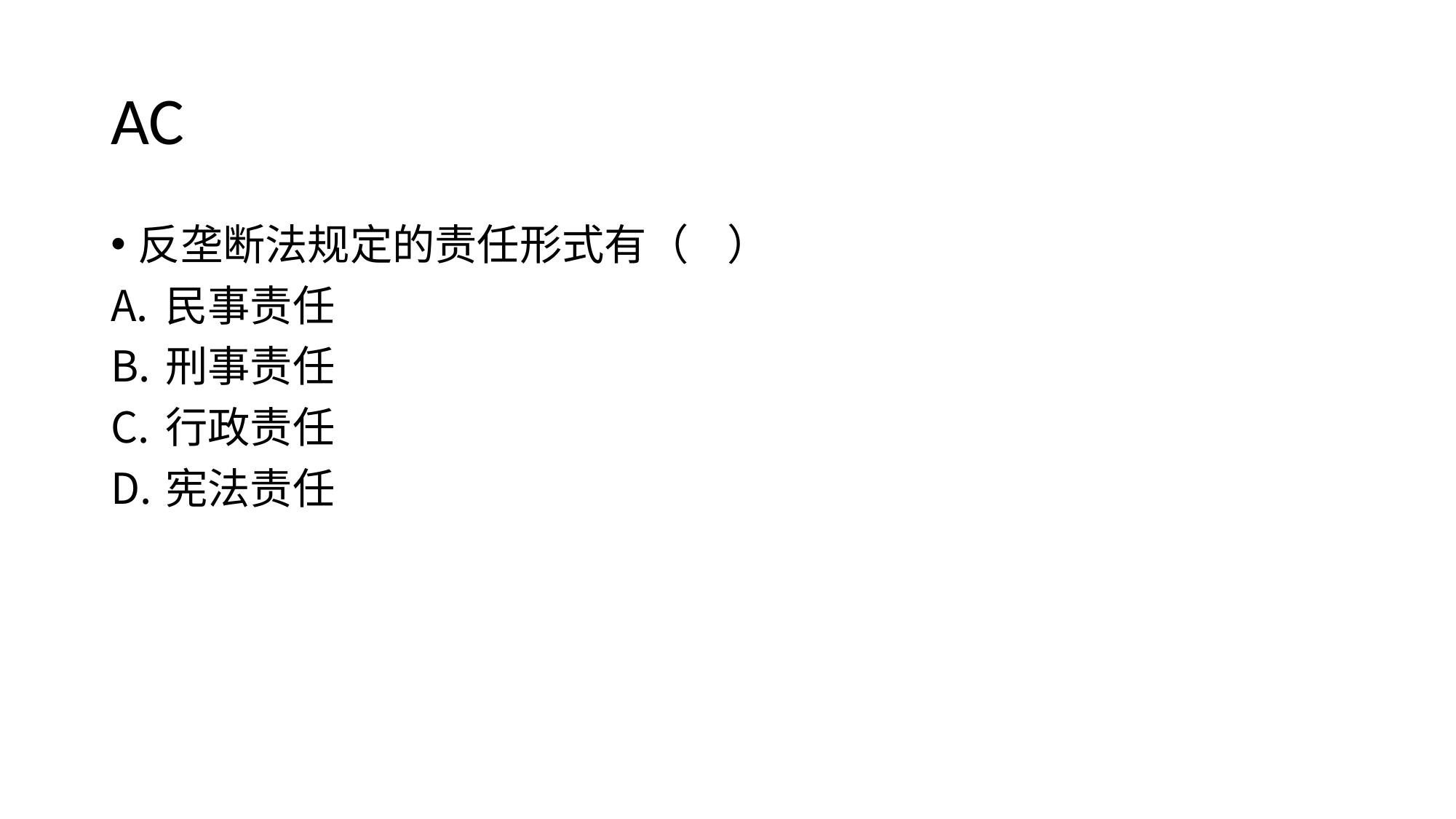

# AC
反垄断法规定的责任形式有（    ）
民事责任
刑事责任
行政责任
宪法责任